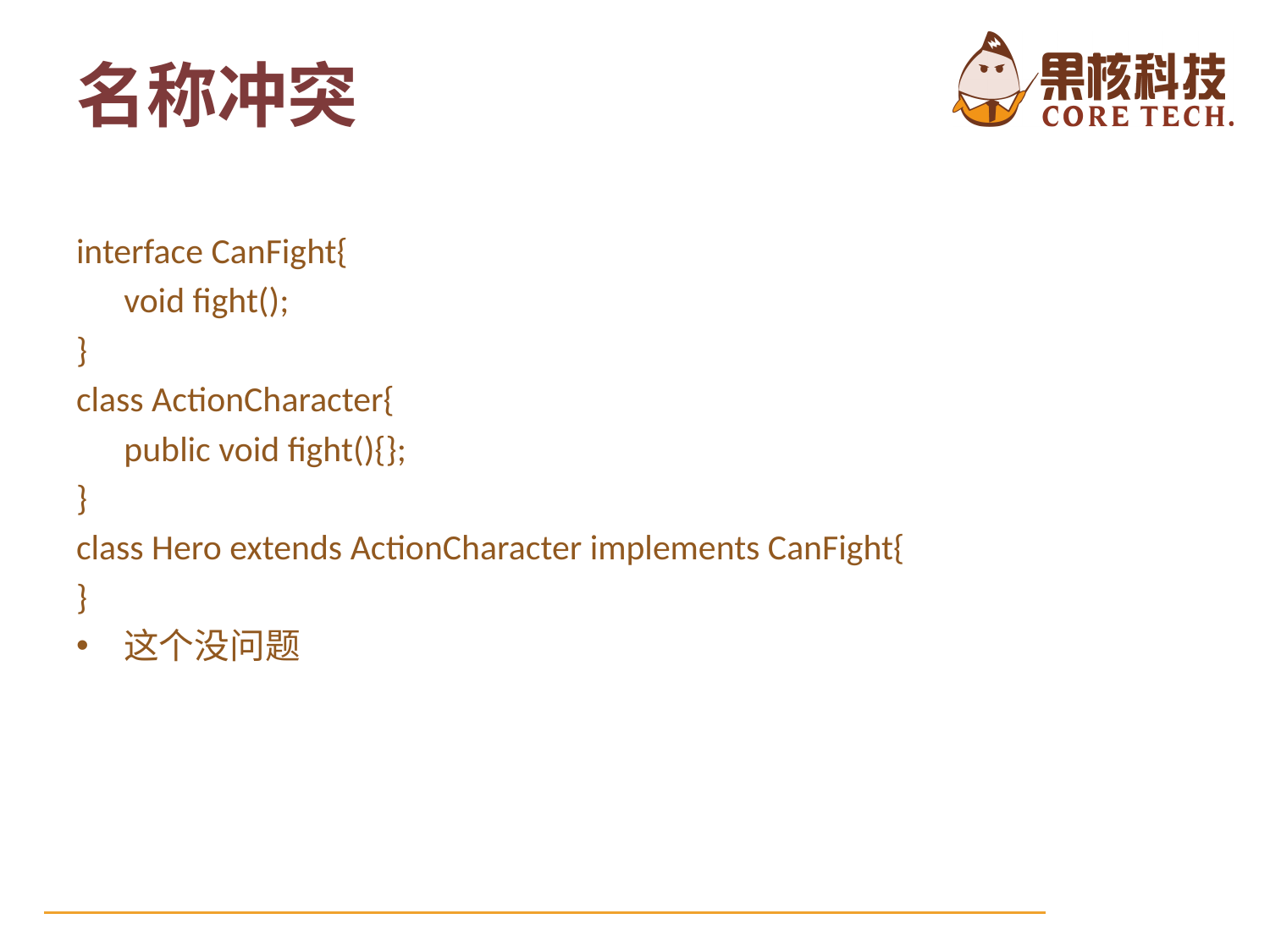

名称冲突
interface CanFight{
	void fight();
}
class ActionCharacter{
	public void fight(){};
}
class Hero extends ActionCharacter implements CanFight{
}
这个没问题